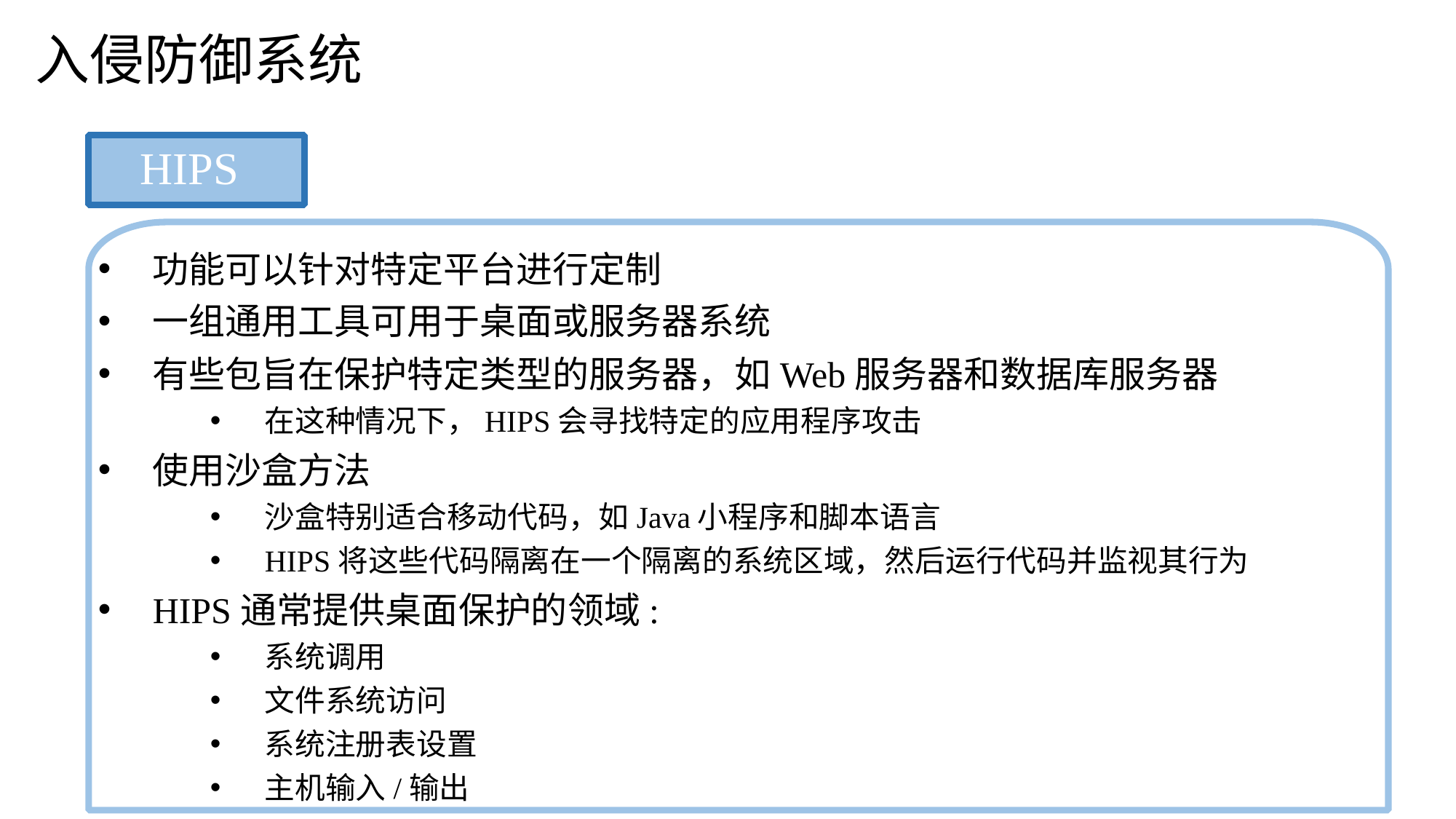

入侵防御系统

HIPS
功能可以针对特定平台进行定制
一组通用工具可用于桌面或服务器系统
有些包旨在保护特定类型的服务器，如Web服务器和数据库服务器
在这种情况下，HIPS会寻找特定的应用程序攻击
使用沙盒方法
沙盒特别适合移动代码，如Java小程序和脚本语言
HIPS将这些代码隔离在一个隔离的系统区域，然后运行代码并监视其行为
HIPS通常提供桌面保护的领域:
系统调用
文件系统访问
系统注册表设置
主机输入/输出